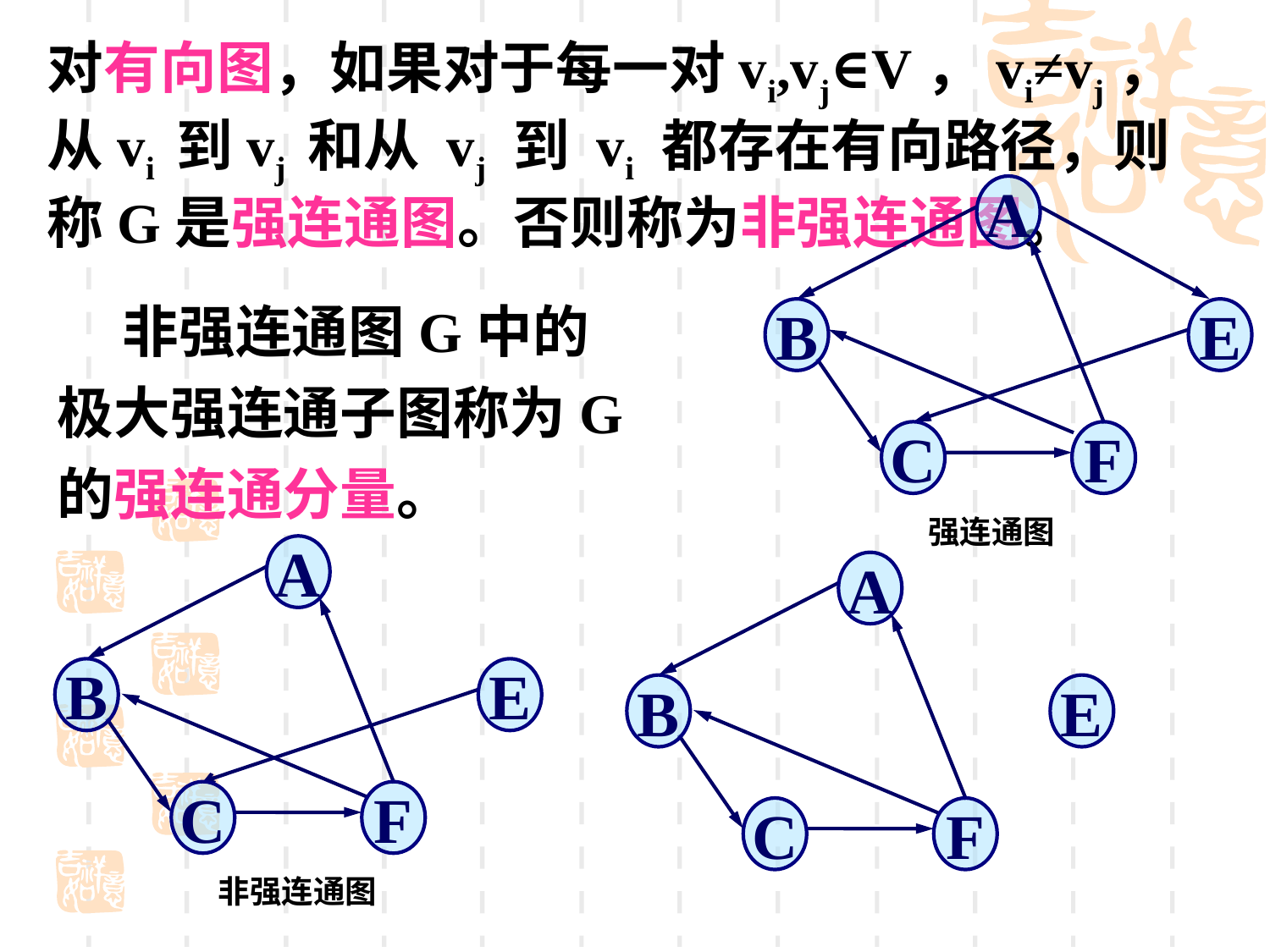

对有向图，如果对于每一对vi,vj∈V，vi≠vj，从vi 到vj 和从 vj 到 vi 都存在有向路径，则称G是强连通图。否则称为非强连通图。
A

B
E

C
F

强连通图
    非强连通图G中的极大强连通子图称为G的强连通分量。
A

B
E

C
F

非强连通图
A

B
E

C
F